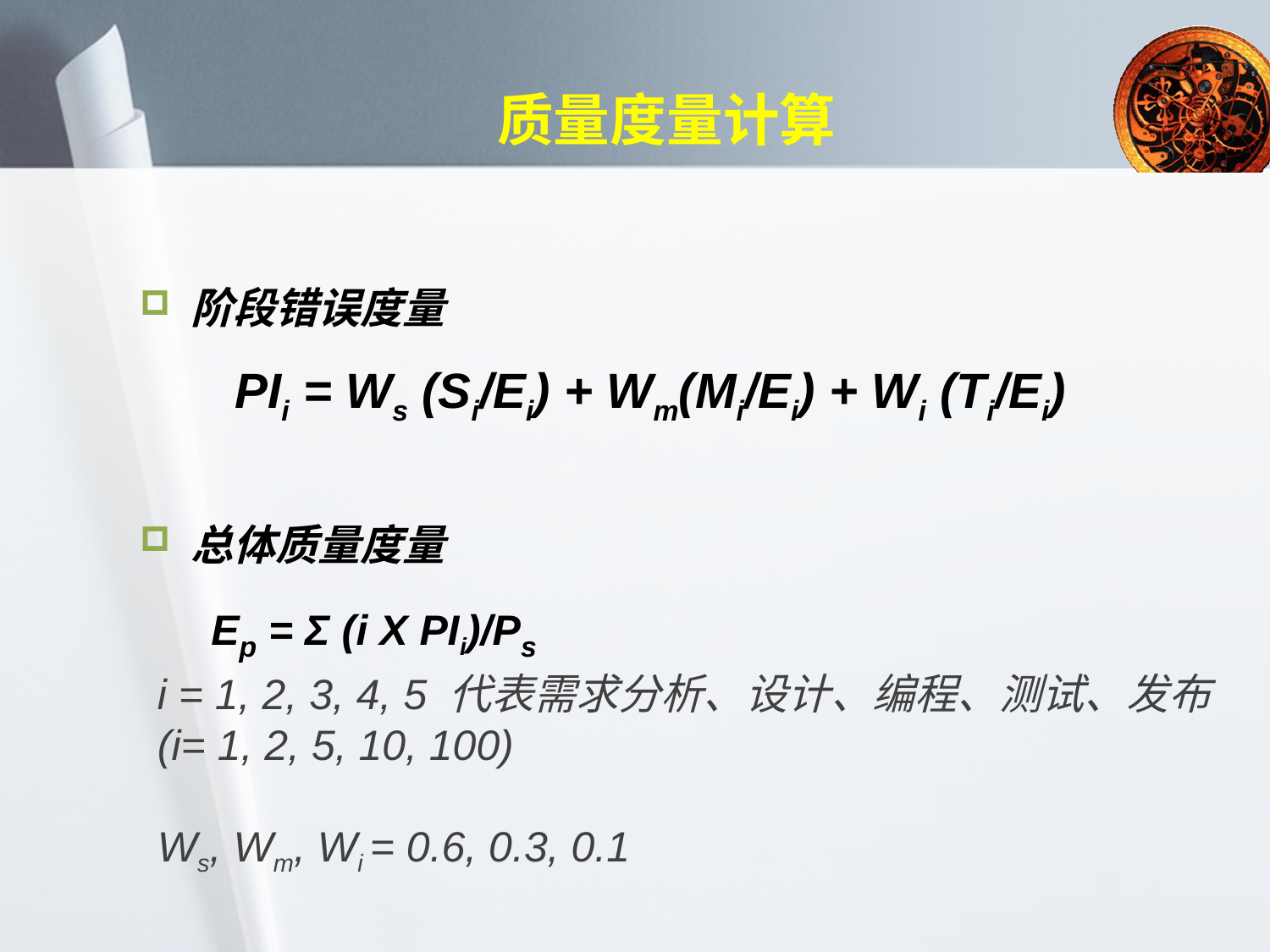

# 质量度量计算
 阶段错误度量
        PIi = Ws (Si/Ei) + Wm(Mi/Ei) + Wi (Ti/Ei)

 总体质量度量
      Ep = Σ (i X PIi)/Ps
i = 1, 2, 3, 4, 5 代表需求分析、设计、编程、测试、发布
(i= 1, 2, 5, 10, 100)

Ws, Wm, Wi = 0.6, 0.3, 0.1